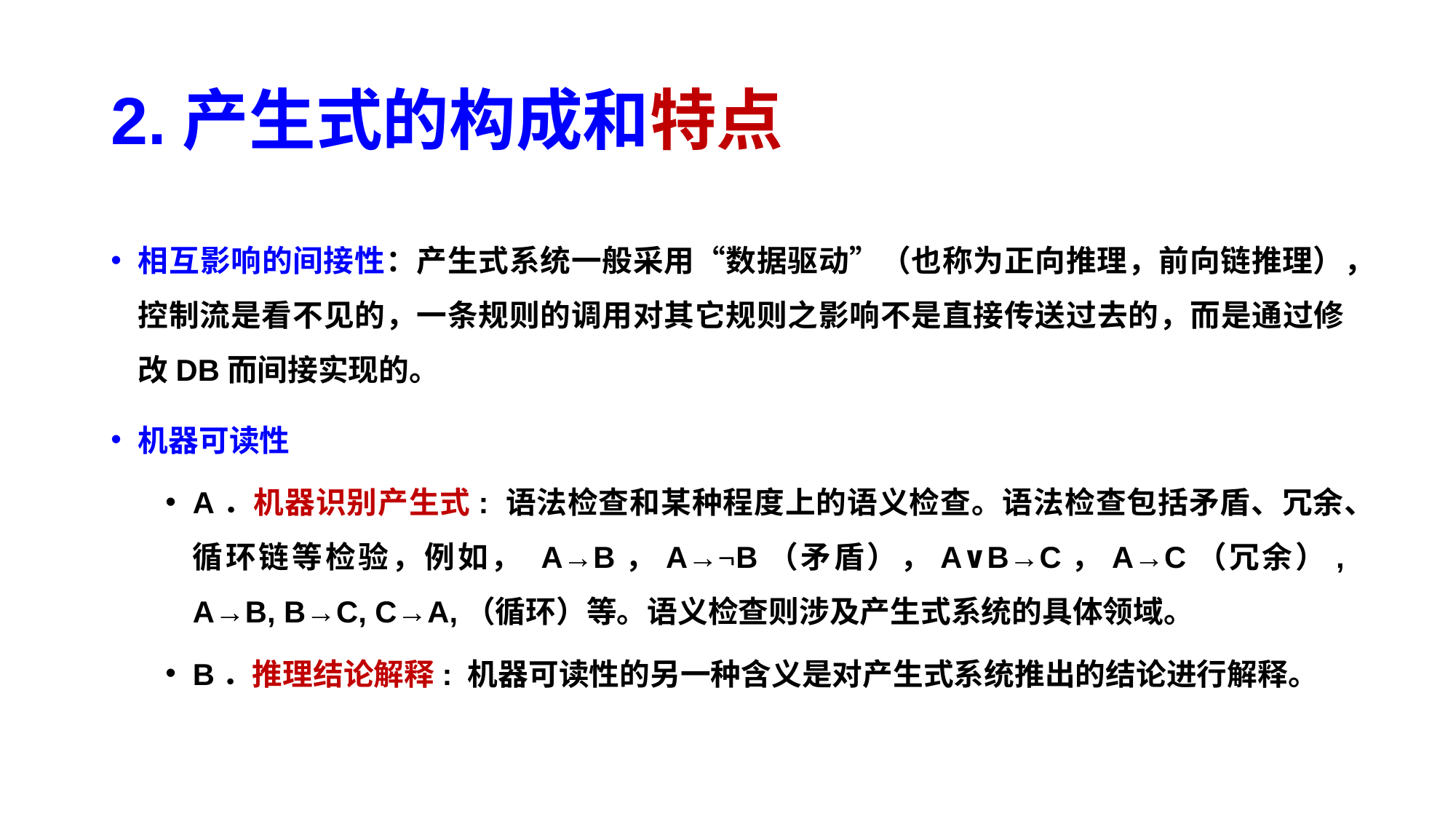

# 2.产生式的构成和特点
相互影响的间接性：产生式系统一般采用“数据驱动”（也称为正向推理，前向链推理），控制流是看不见的，一条规则的调用对其它规则之影响不是直接传送过去的，而是通过修改DB而间接实现的。
机器可读性
A．机器识别产生式: 语法检查和某种程度上的语义检查。语法检查包括矛盾、冗余、循环链等检验，例如， A→B，A→¬B（矛盾），A∨B→C，A→C（冗余）, A→B, B→C, C→A,（循环）等。语义检查则涉及产生式系统的具体领域。
B．推理结论解释: 机器可读性的另一种含义是对产生式系统推出的结论进行解释。